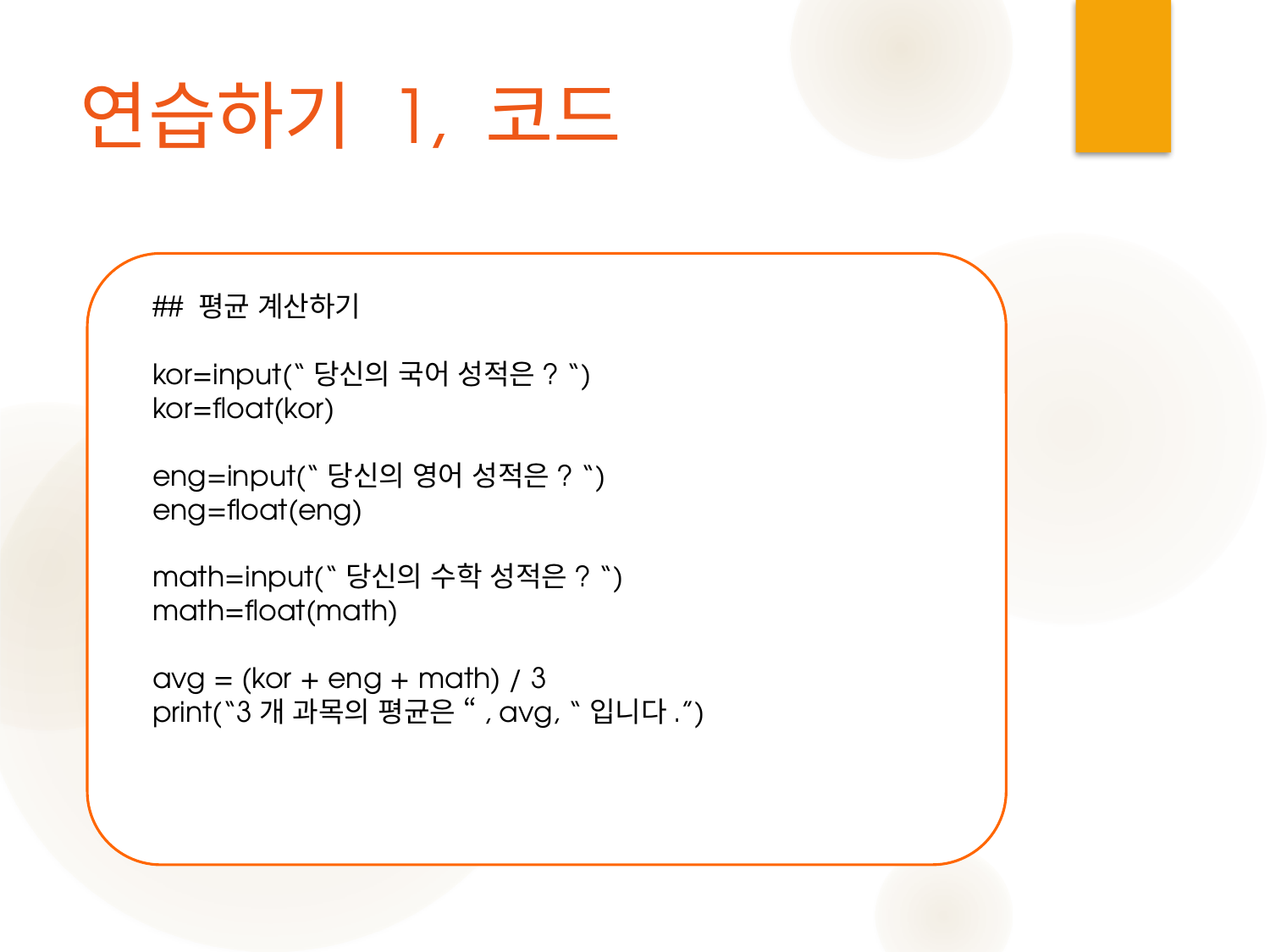

# 연습하기 1, 코드

## 평균 계산하기

kor=input(“당신의 국어 성적은? “)
kor=float(kor)

eng=input(“당신의 영어 성적은? “)
eng=float(eng)

math=input(“당신의 수학 성적은? “)
math=float(math)

avg = (kor + eng + math) / 3
print(“3개 과목의 평균은 “, avg, “입니다.”)